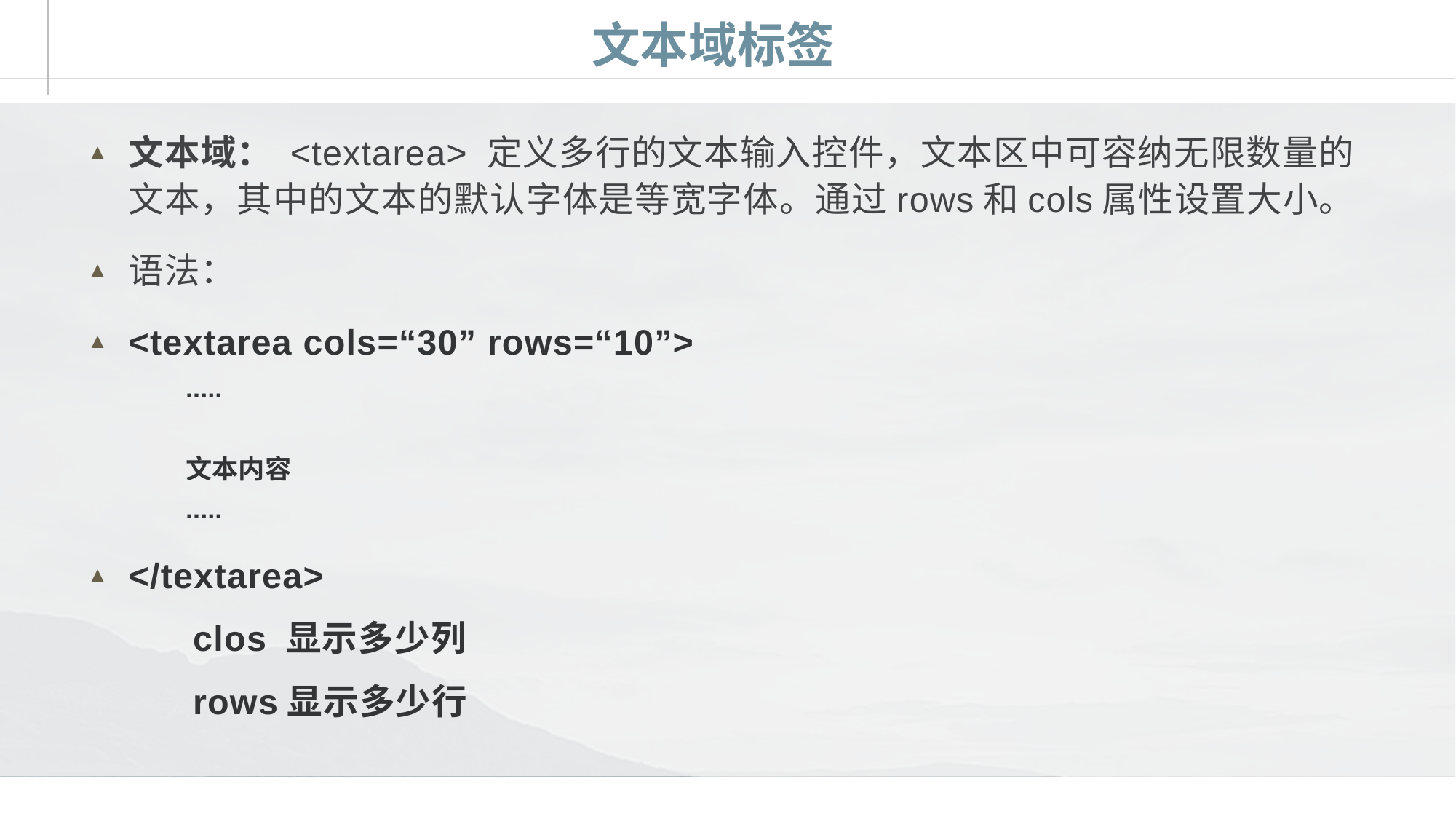

# 文本域标签
文本域： <textarea> 定义多行的文本输入控件，文本区中可容纳无限数量的文本，其中的文本的默认字体是等宽字体。通过rows和cols属性设置大小。
语法：
<textarea cols=“30” rows=“10”>
.....

	文本内容
.....
</textarea>
	clos 显示多少列
	rows显示多少行